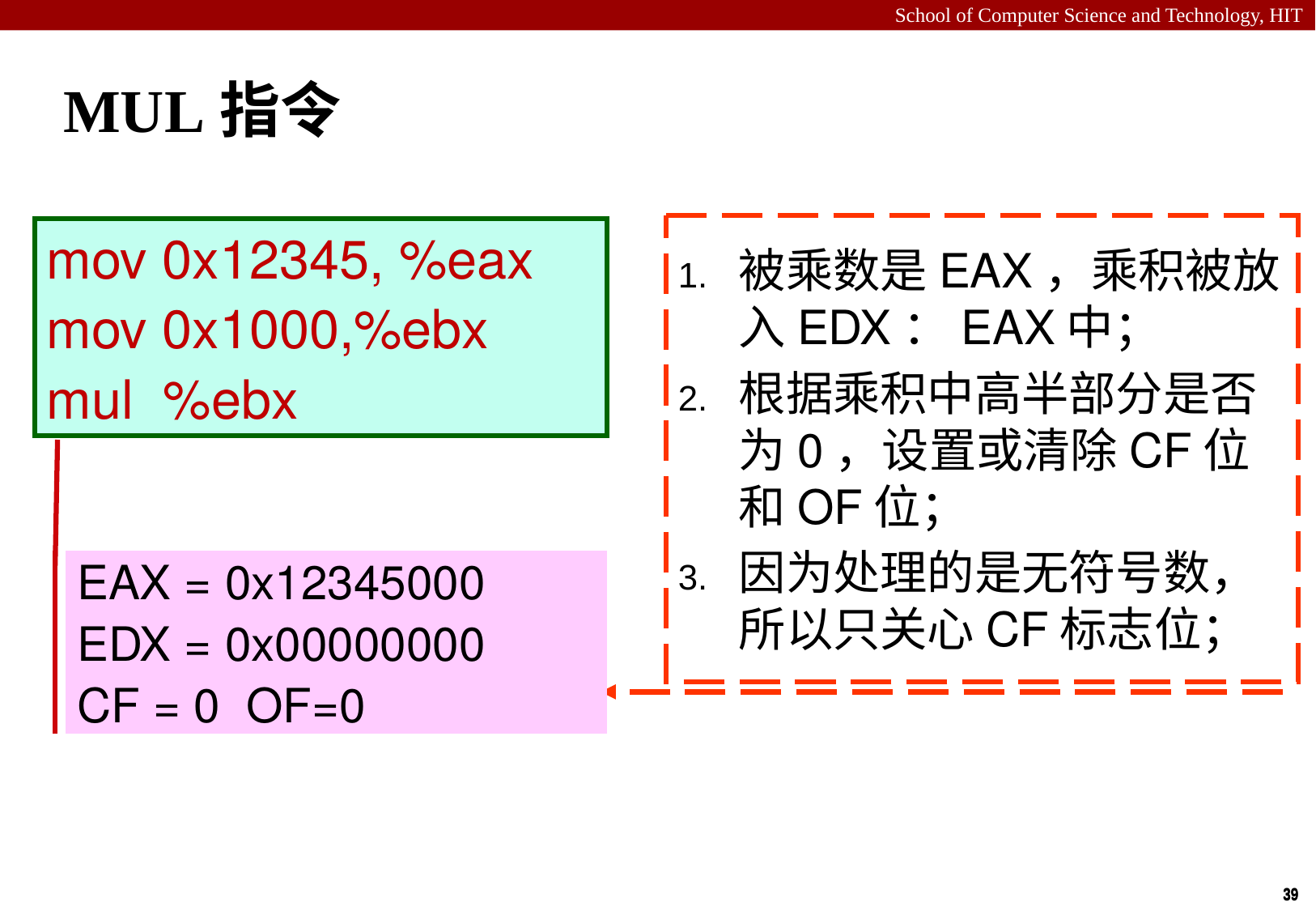

# MUL指令
被乘数是EAX，乘积被放入EDX：EAX中；
根据乘积中高半部分是否为0，设置或清除CF位和OF位；
因为处理的是无符号数，所以只关心CF标志位；
mov 0x12345, %eax
mov 0x1000,%ebx
mul  %ebx
EAX = 0x12345000
EDX = 0x00000000
CF = 0  OF=0